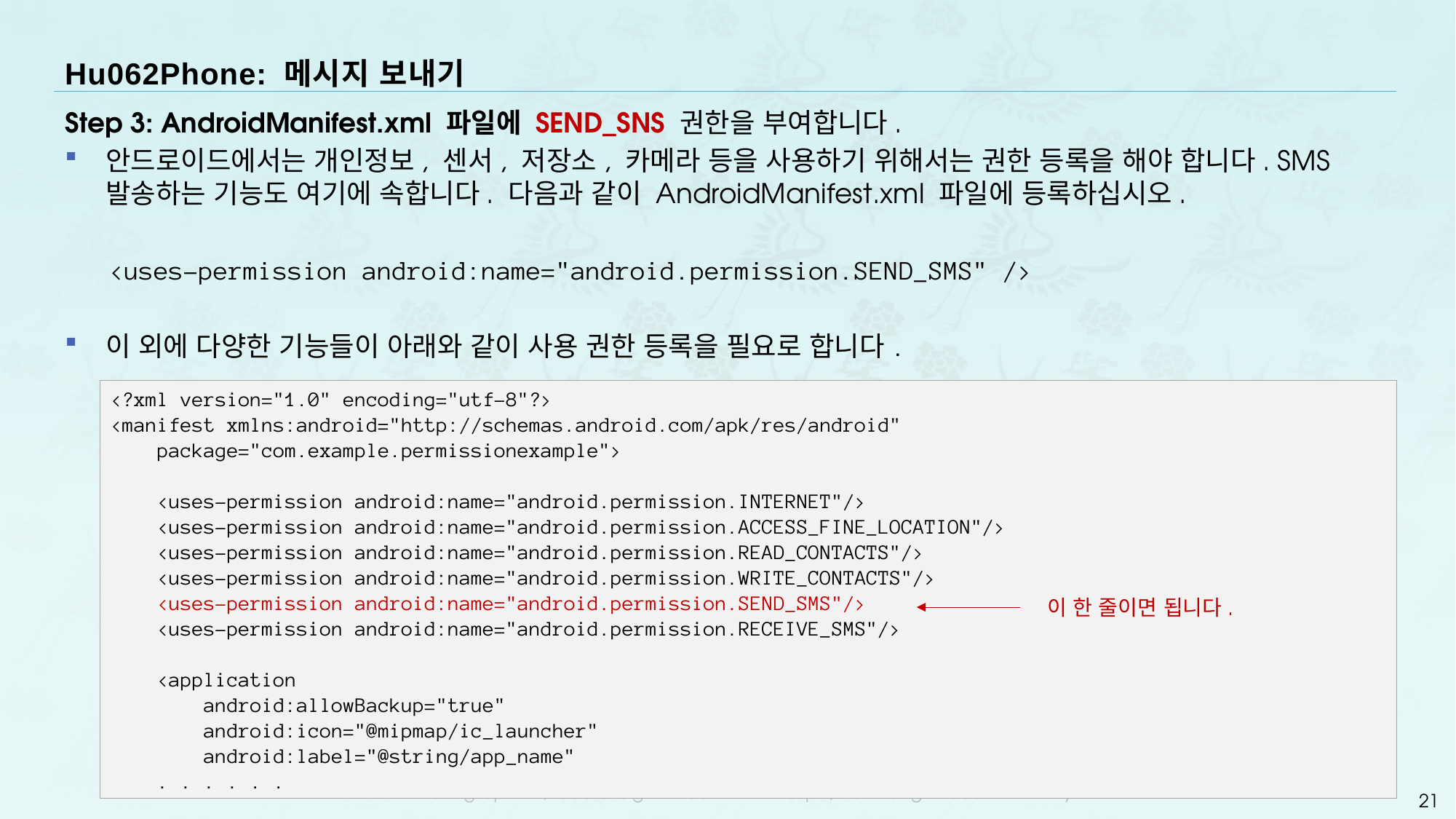

# Hu062Phone: 메시지 보내기
Step 3: AndroidManifest.xml 파일에 SEND_SNS 권한을 부여합니다.
안드로이드에서는 개인정보, 센서, 저장소, 카메라 등을 사용하기 위해서는 권한 등록을 해야 합니다. SMS 발송하는 기능도 여기에 속합니다. 다음과 같이 AndroidManifest.xml 파일에 등록하십시오.

   <uses-permission android:name="android.permission.SEND_SMS" />

이 외에 다양한 기능들이 아래와 같이 사용 권한 등록을 필요로 합니다.

<?xml version="1.0" encoding="utf-8"?>
<manifest xmlns:android="http://schemas.android.com/apk/res/android"
    package="com.example.permissionexample">

    <uses-permission android:name="android.permission.INTERNET"/>
    <uses-permission android:name="android.permission.ACCESS_FINE_LOCATION"/>
    <uses-permission android:name="android.permission.READ_CONTACTS"/>
    <uses-permission android:name="android.permission.WRITE_CONTACTS"/>
    <uses-permission android:name="android.permission.SEND_SMS"/>
    <uses-permission android:name="android.permission.RECEIVE_SMS"/>

    <application
        android:allowBackup="true"
        android:icon="@mipmap/ic_launcher"
        android:label="@string/app_name"
    . . . . . .
이 한 줄이면 됩니다.
21